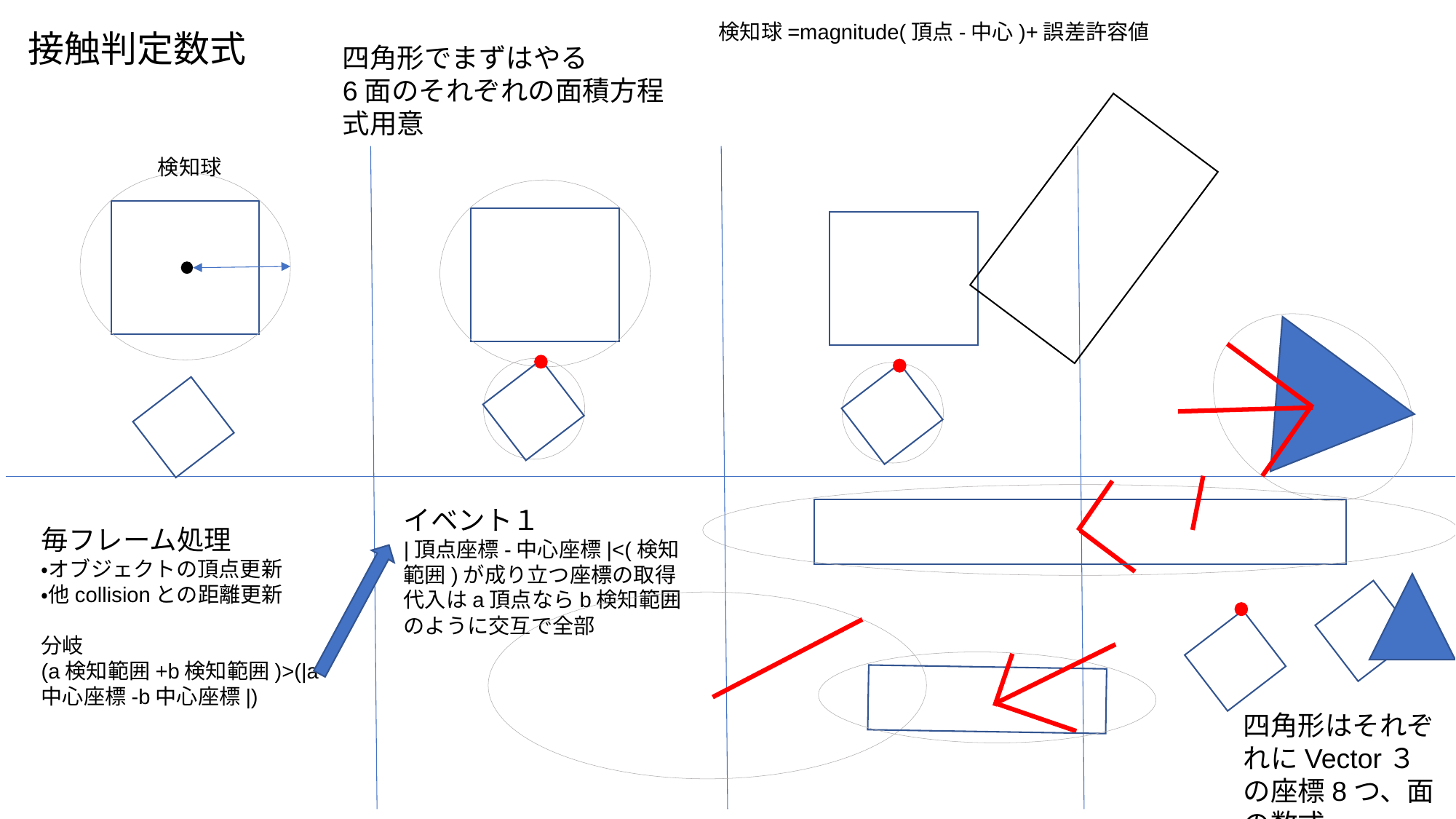

検知球=magnitude(頂点-中心)+誤差許容値
接触判定数式
四角形でまずはやる
6面のそれぞれの面積方程式用意

検知球

イベント１
|頂点座標-中心座標|<(検知範囲)が成り立つ座標の取得
代入はa頂点ならb検知範囲のように交互で全部
毎フレーム処理
・オブジェクトの頂点更新
・他collisionとの距離更新

分岐
(a検知範囲+b検知範囲)>(|a中心座標-b中心座標|)

四角形はそれぞれにVector３の座標8つ、面の数式